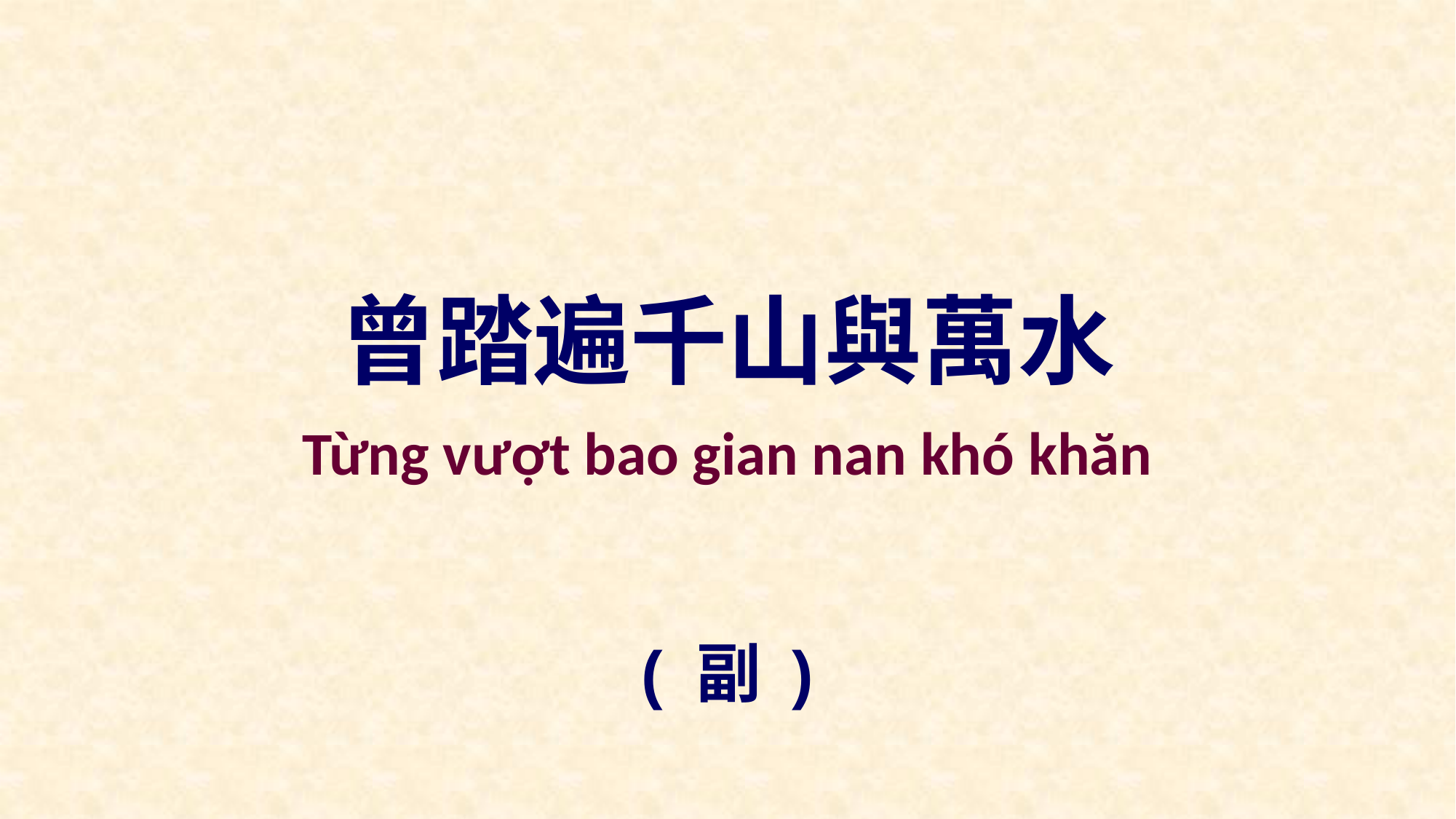

曾踏遍千山與萬水
Từng vượt bao gian nan khó khăn
( 副 )